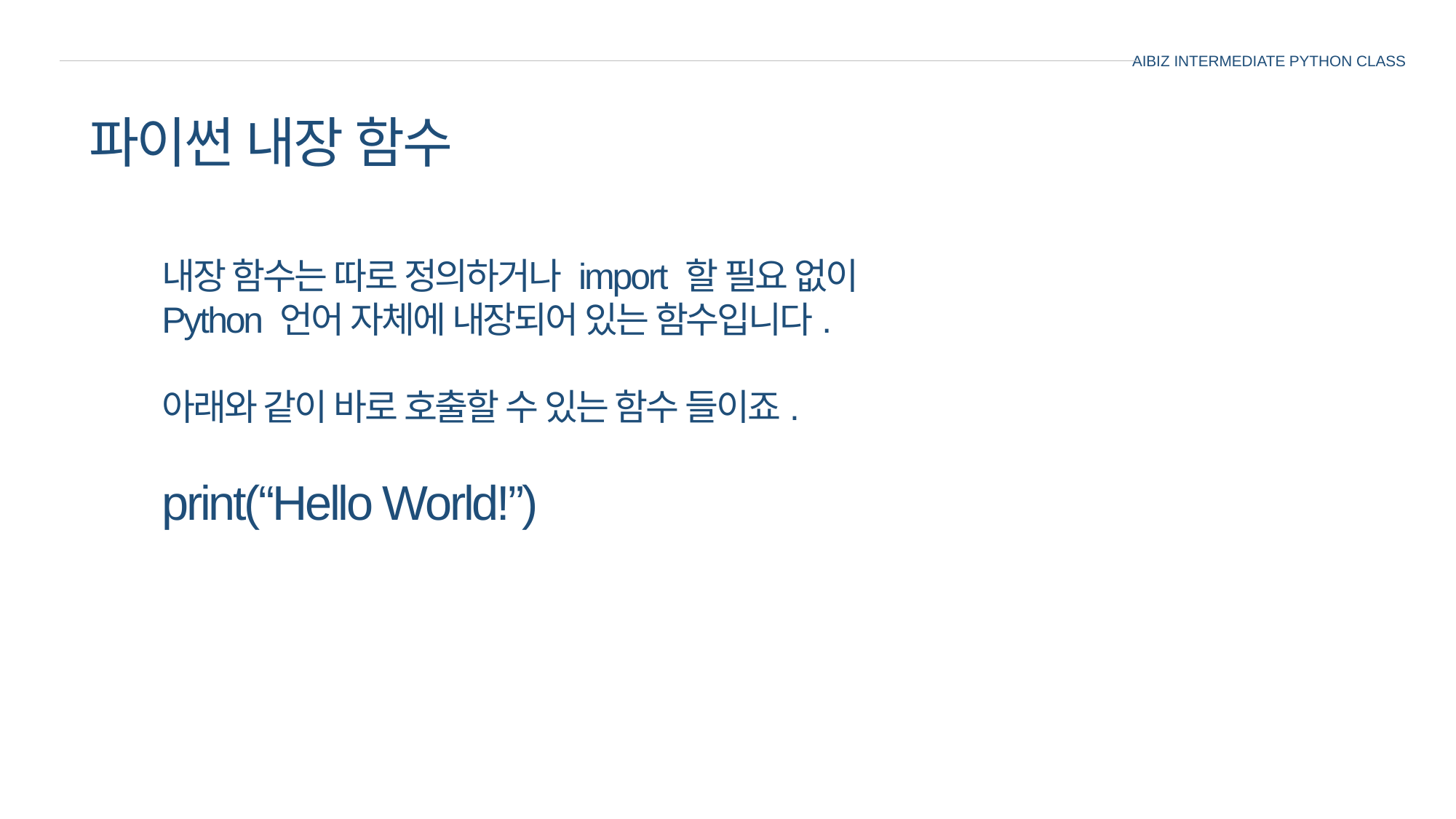

AIBIZ INTERMEDIATE PYTHON CLASS
파이썬 내장 함수
내장 함수는 따로 정의하거나 import 할 필요 없이
Python 언어 자체에 내장되어 있는 함수입니다.

아래와 같이 바로 호출할 수 있는 함수 들이죠.

print(“Hello World!”)